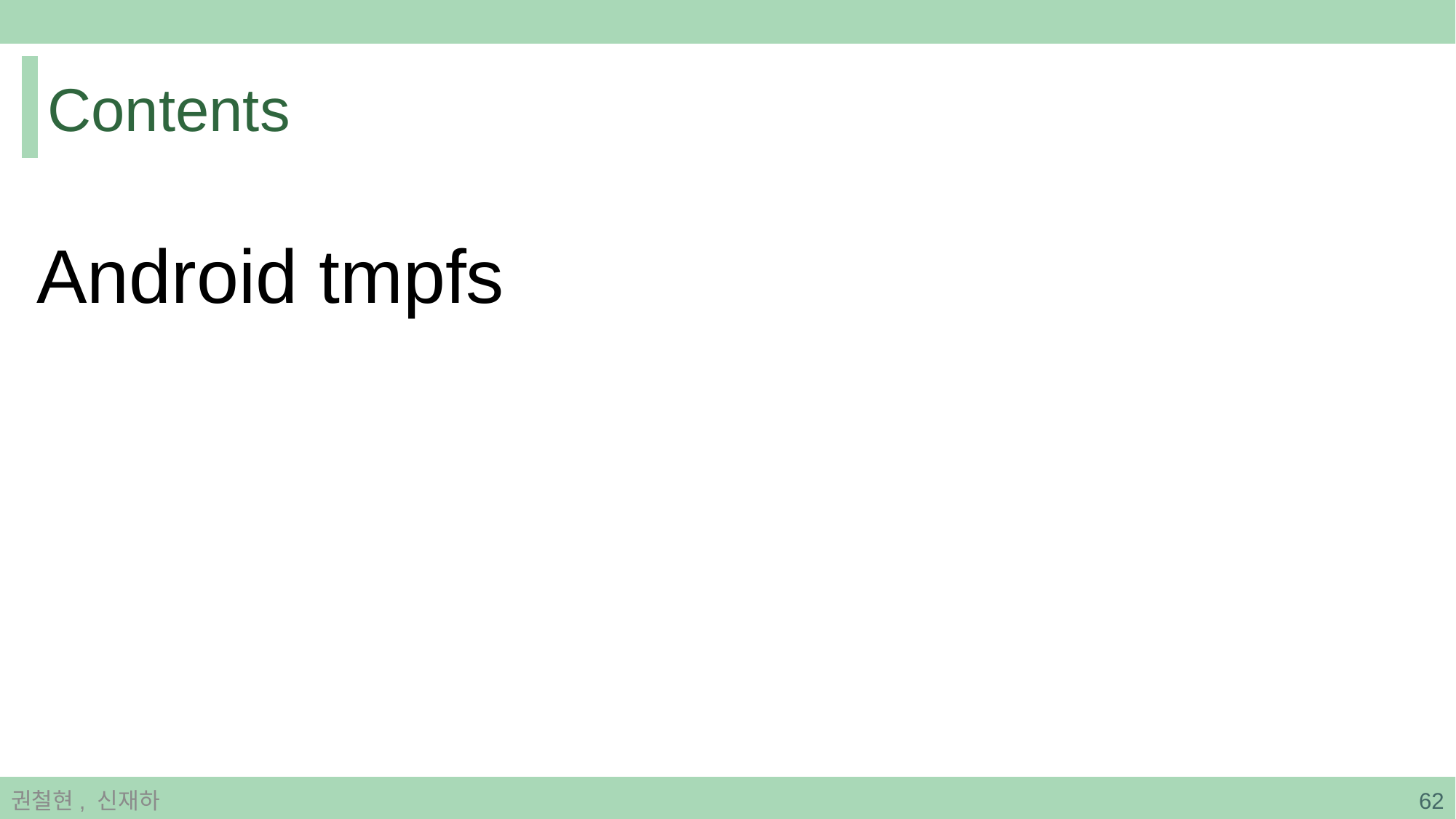

# Contents
Android tmpfs
권철현, 신재하
62